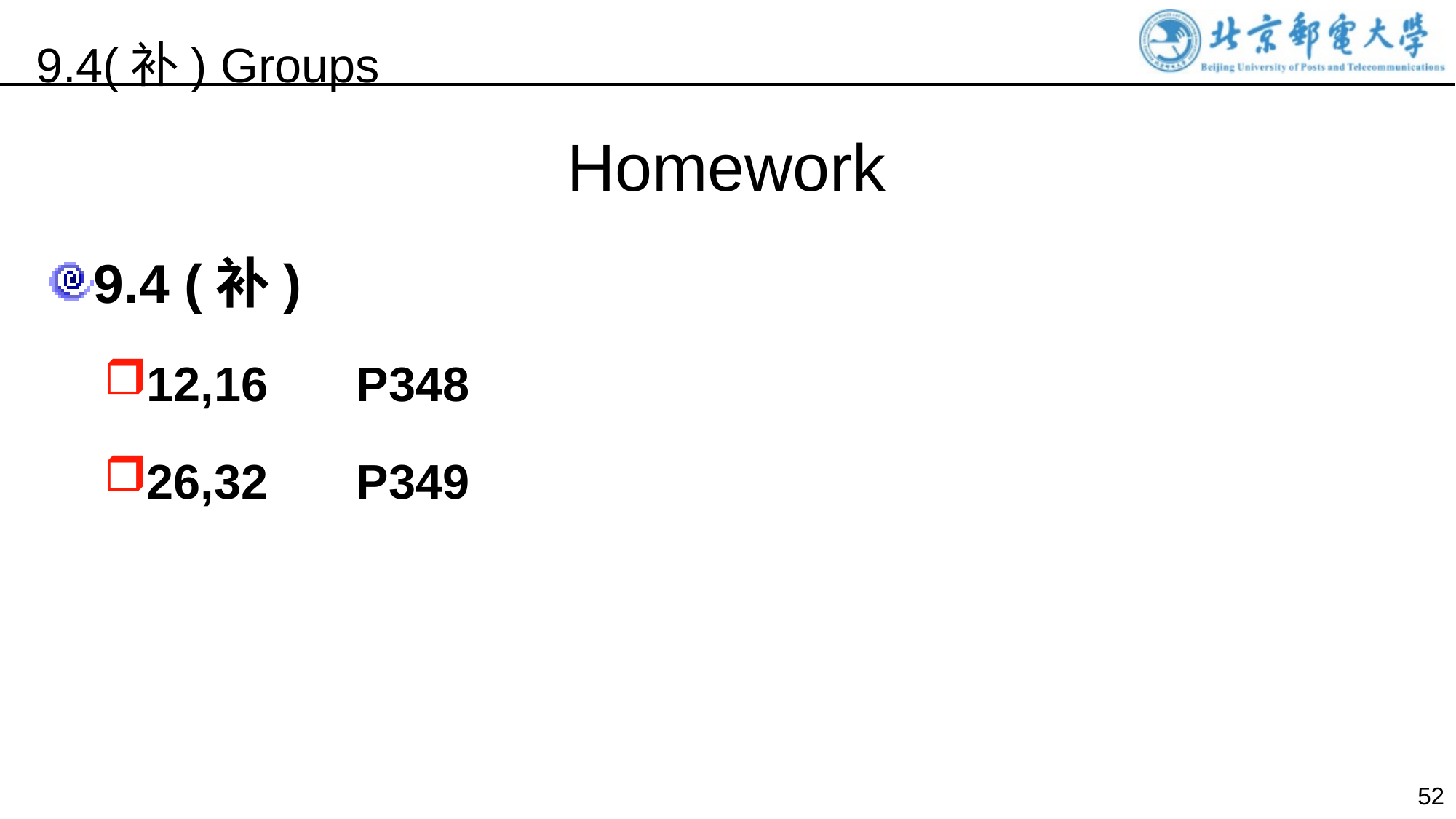

9.4(补) Groups
Homework
9.4 (补)
12,16 	P348
26,32	P349